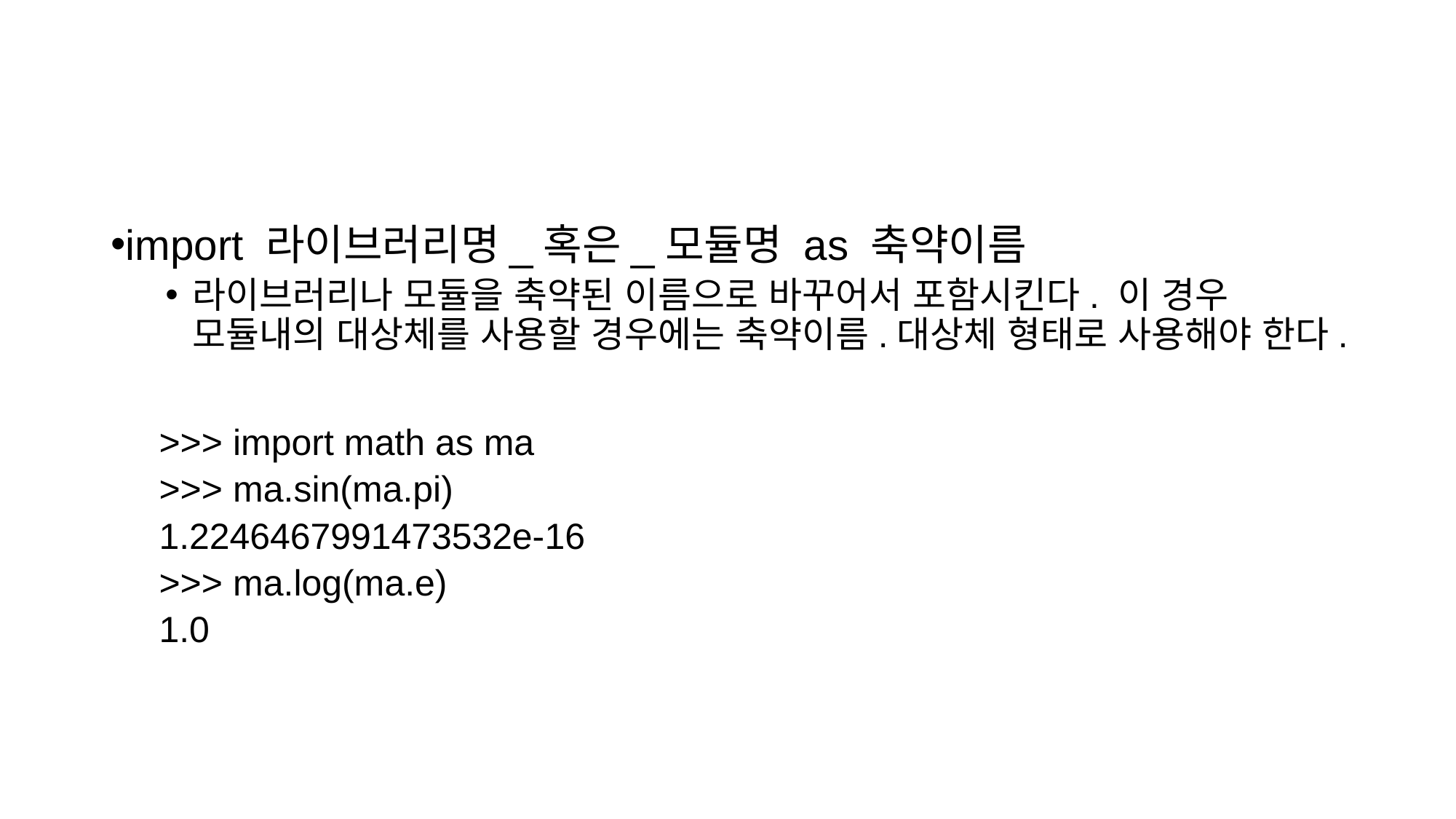

#
import 라이브러리명_혹은_모듈명 as 축약이름
라이브러리나 모듈을 축약된 이름으로 바꾸어서 포함시킨다. 이 경우 모듈내의 대상체를 사용할 경우에는 축약이름.대상체 형태로 사용해야 한다.

>>> import math as ma
>>> ma.sin(ma.pi)
1.2246467991473532e-16
>>> ma.log(ma.e)
1.0